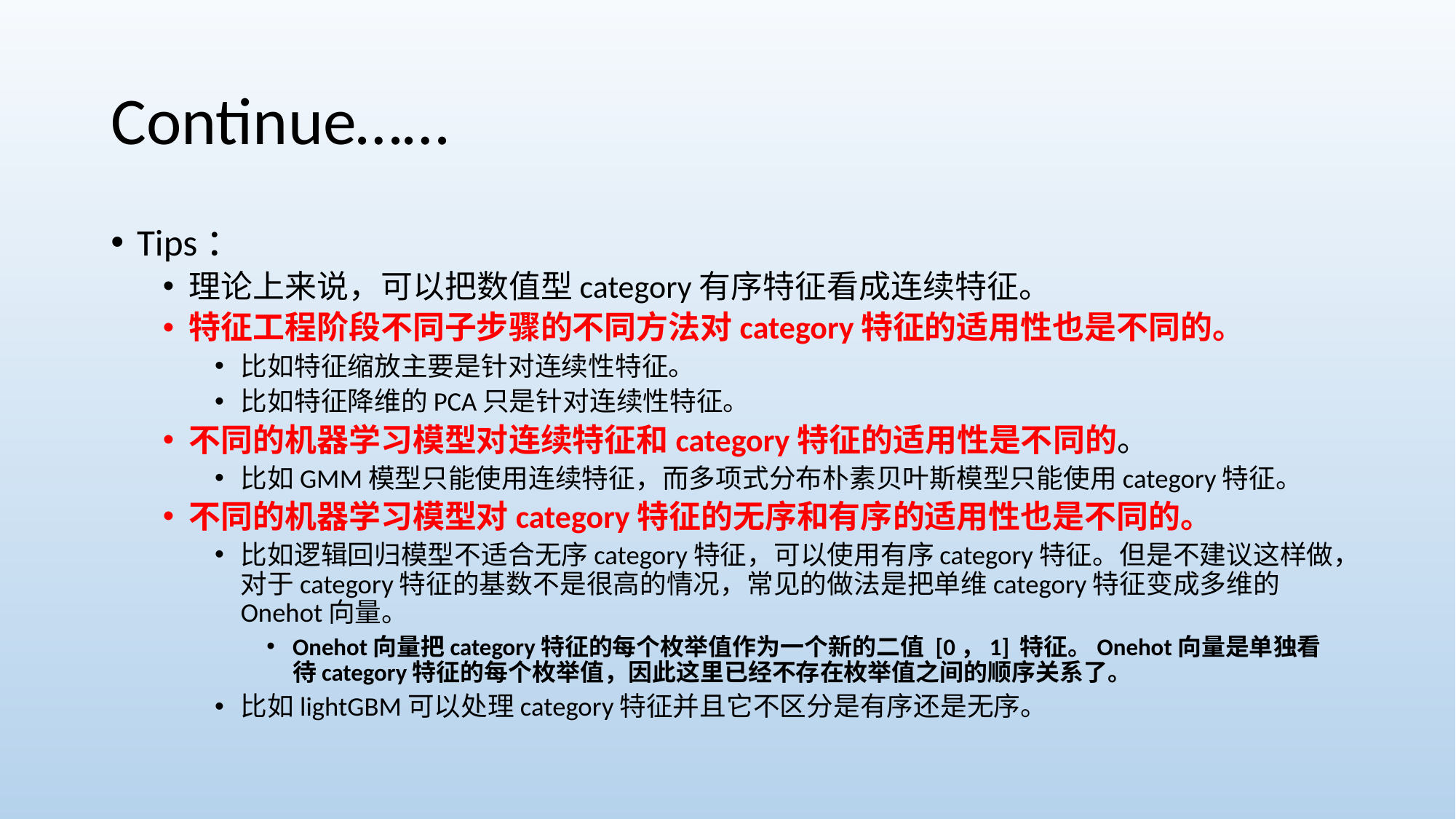

# Continue……
Tips：
理论上来说，可以把数值型category有序特征看成连续特征。
特征工程阶段不同子步骤的不同方法对category特征的适用性也是不同的。
比如特征缩放主要是针对连续性特征。
比如特征降维的PCA只是针对连续性特征。
不同的机器学习模型对连续特征和category特征的适用性是不同的。
比如GMM模型只能使用连续特征，而多项式分布朴素贝叶斯模型只能使用category特征。
不同的机器学习模型对category特征的无序和有序的适用性也是不同的。
比如逻辑回归模型不适合无序category特征，可以使用有序category特征。但是不建议这样做，对于category特征的基数不是很高的情况，常见的做法是把单维category特征变成多维的Onehot向量。
Onehot向量把category特征的每个枚举值作为一个新的二值 [0，1] 特征。Onehot向量是单独看待category特征的每个枚举值，因此这里已经不存在枚举值之间的顺序关系了。
比如lightGBM可以处理category特征并且它不区分是有序还是无序。